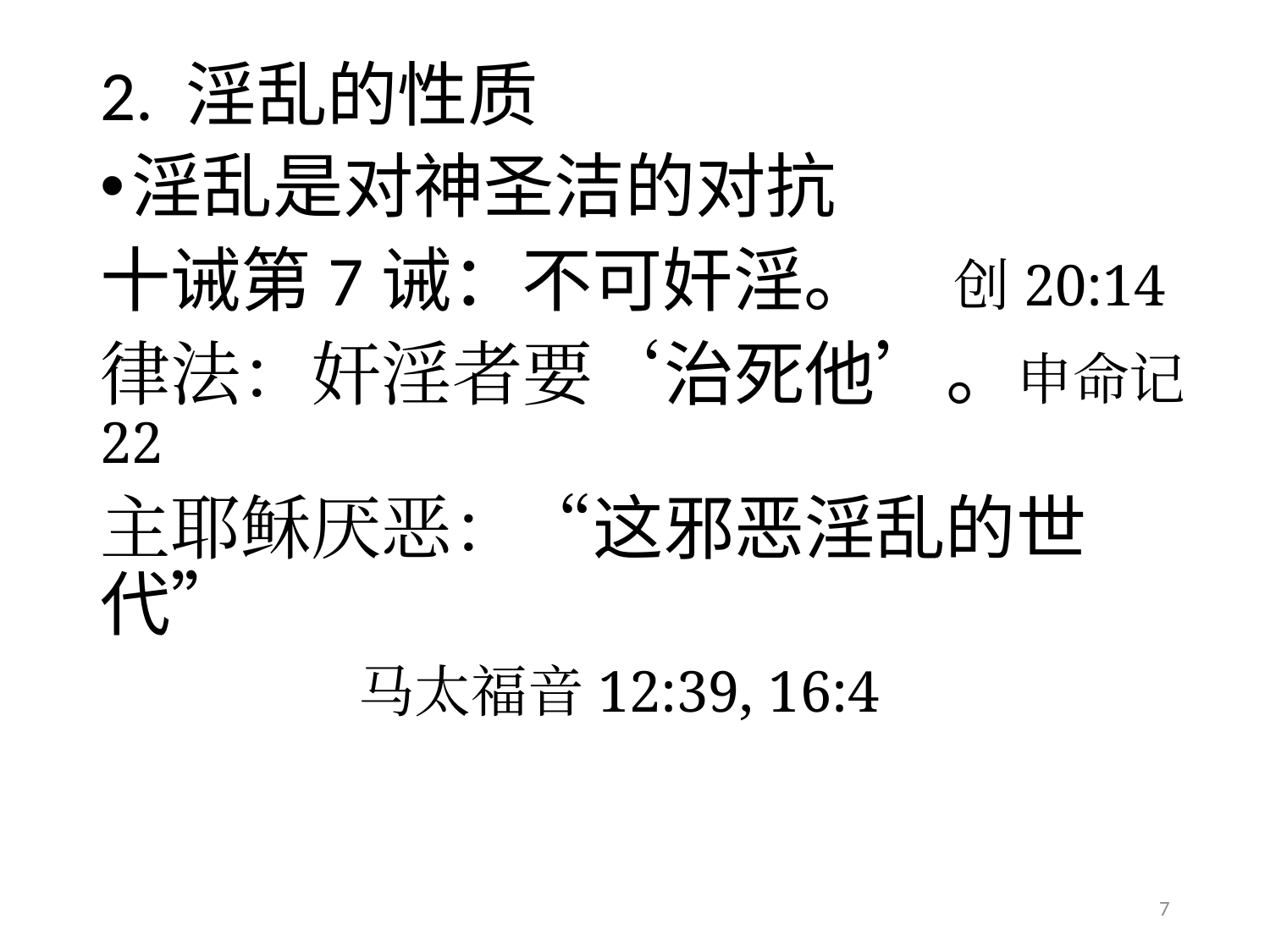

# 2. 淫乱的性质
淫乱是对神圣洁的对抗
十诫第7诫：不可奸淫。     创20:14
律法：奸淫者要‘治死他’。申命记22
主耶稣厌恶：“这邪恶淫乱的世代”
                 马太福音12:39, 16:4
7